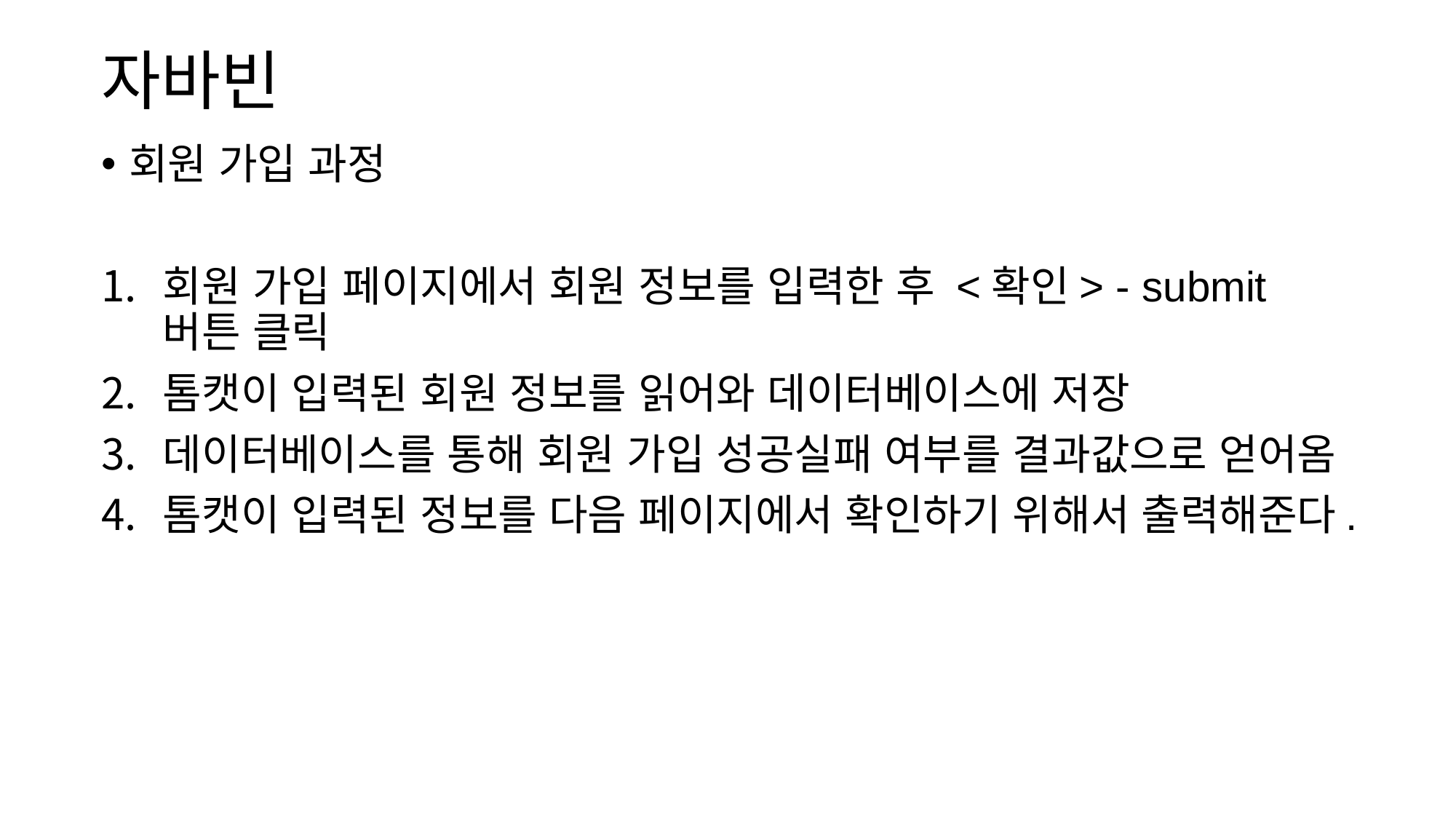

# 자바빈
회원 가입 과정

회원 가입 페이지에서 회원 정보를 입력한 후 <확인> - submit버튼 클릭
톰캣이 입력된 회원 정보를 읽어와 데이터베이스에 저장
데이터베이스를 통해 회원 가입 성공실패 여부를 결과값으로 얻어옴
톰캣이 입력된 정보를 다음 페이지에서 확인하기 위해서 출력해준다.